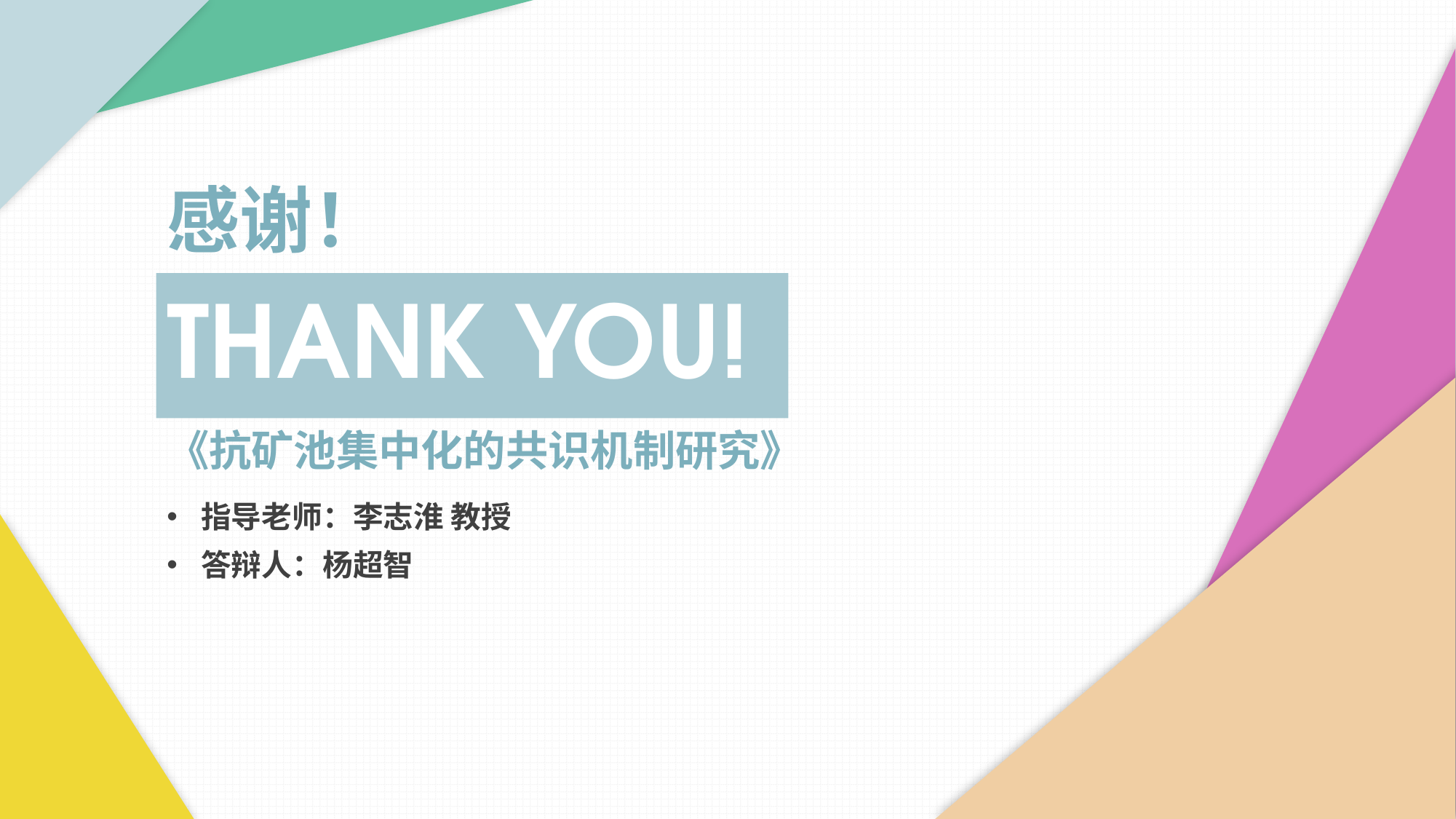

感谢！
THANK YOU!
《抗矿池集中化的共识机制研究》
指导老师：李志淮 教授
答辩人：杨超智